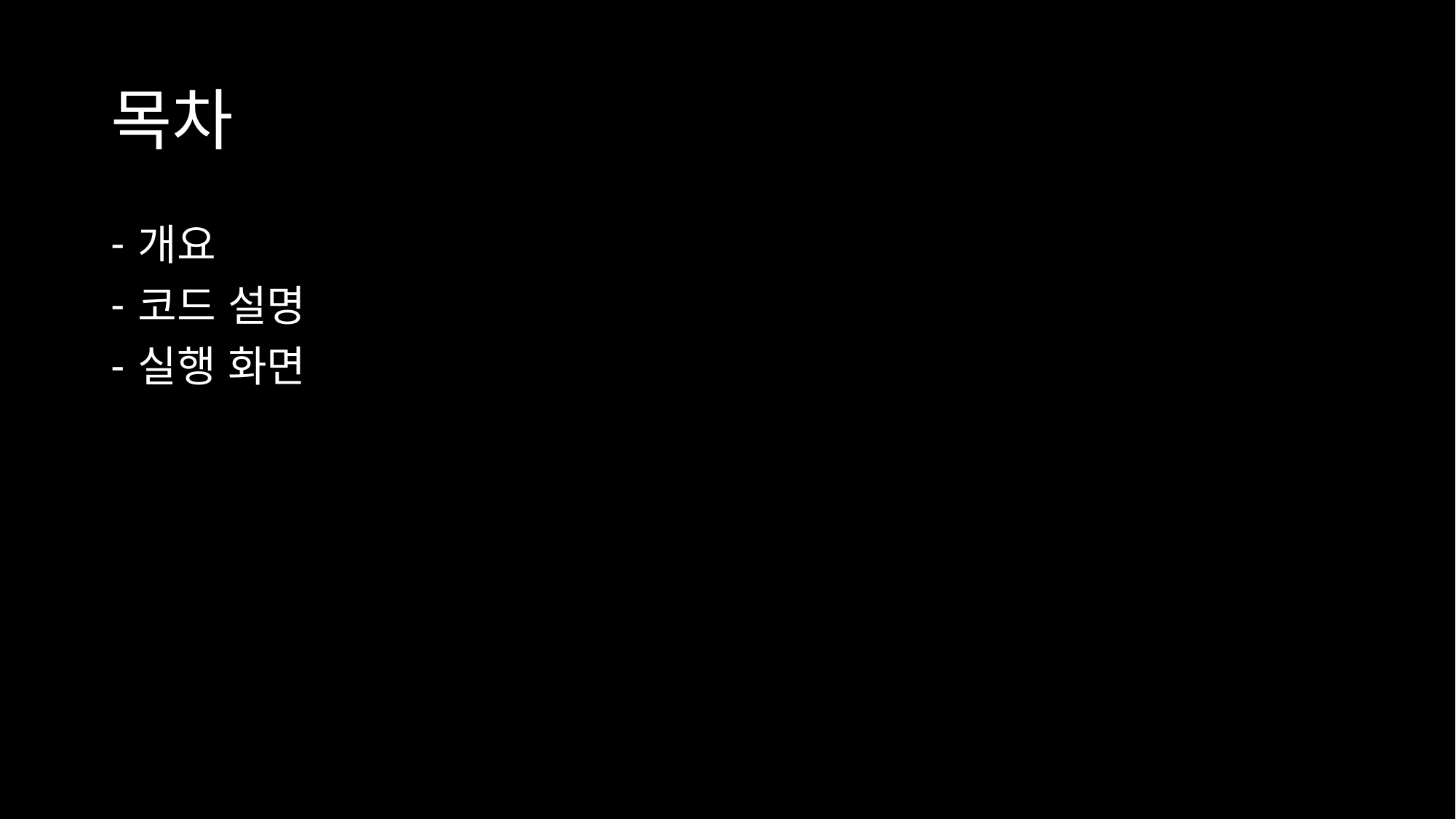

# 목차
개요
코드 설명
실행 화면